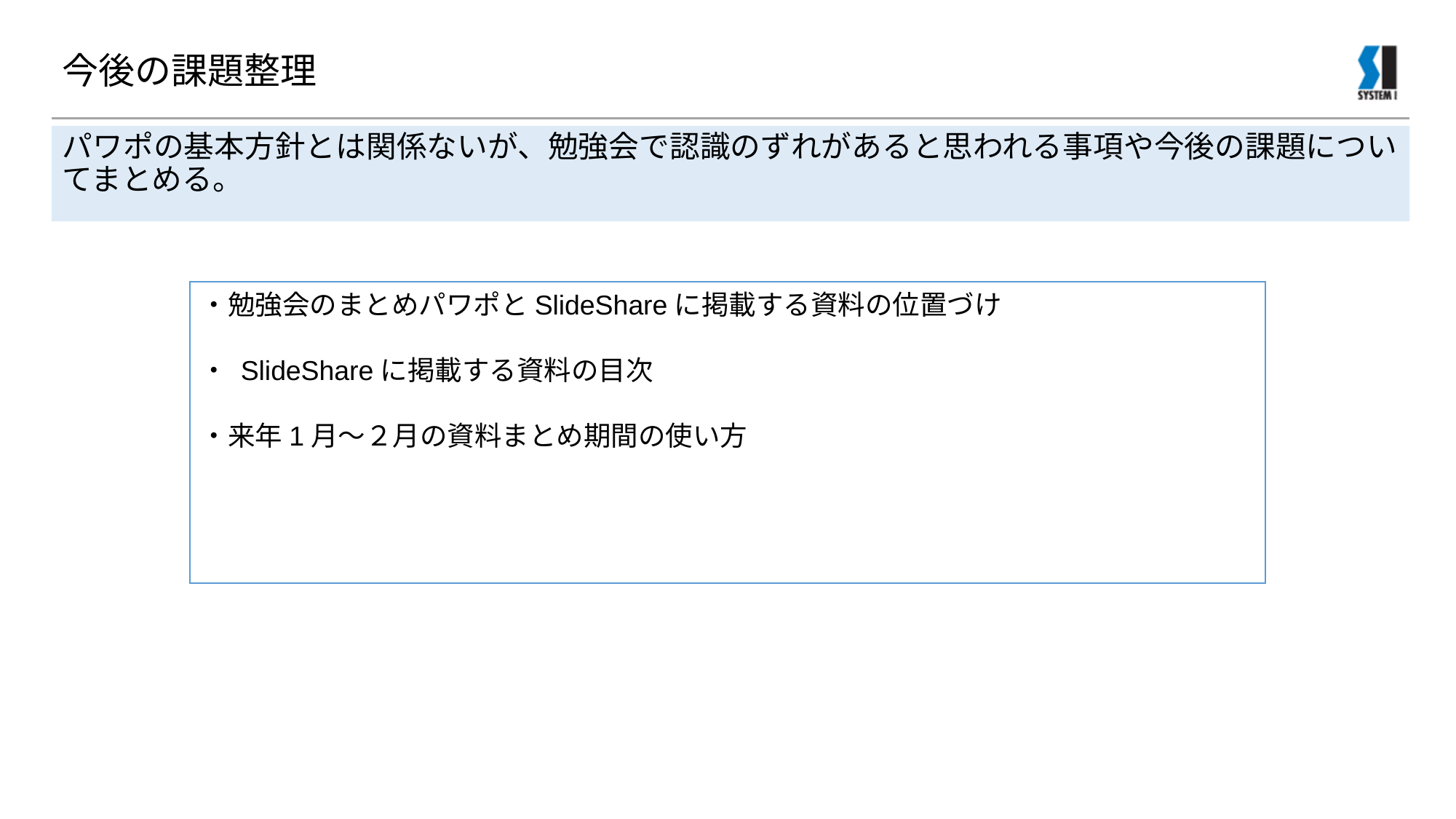

# 今後の課題整理
パワポの基本方針とは関係ないが、勉強会で認識のずれがあると思われる事項や今後の課題についてまとめる。
・勉強会のまとめパワポとSlideShareに掲載する資料の位置づけ

・ SlideShareに掲載する資料の目次

・来年1月～２月の資料まとめ期間の使い方